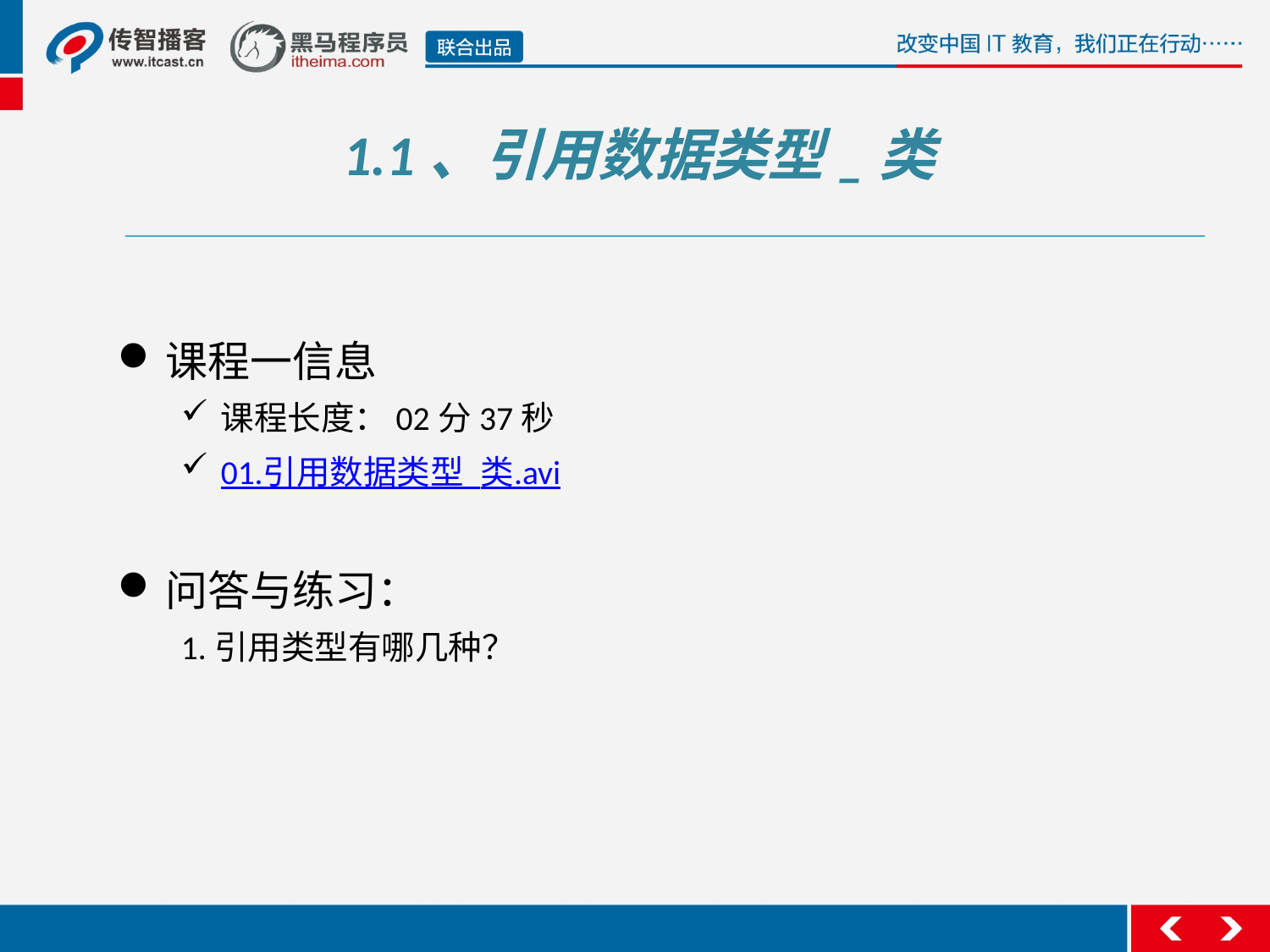

1.1、引用数据类型_类

课程一信息
课程长度：02分37秒
01.引用数据类型_类.avi

问答与练习：
1.引用类型有哪几种？